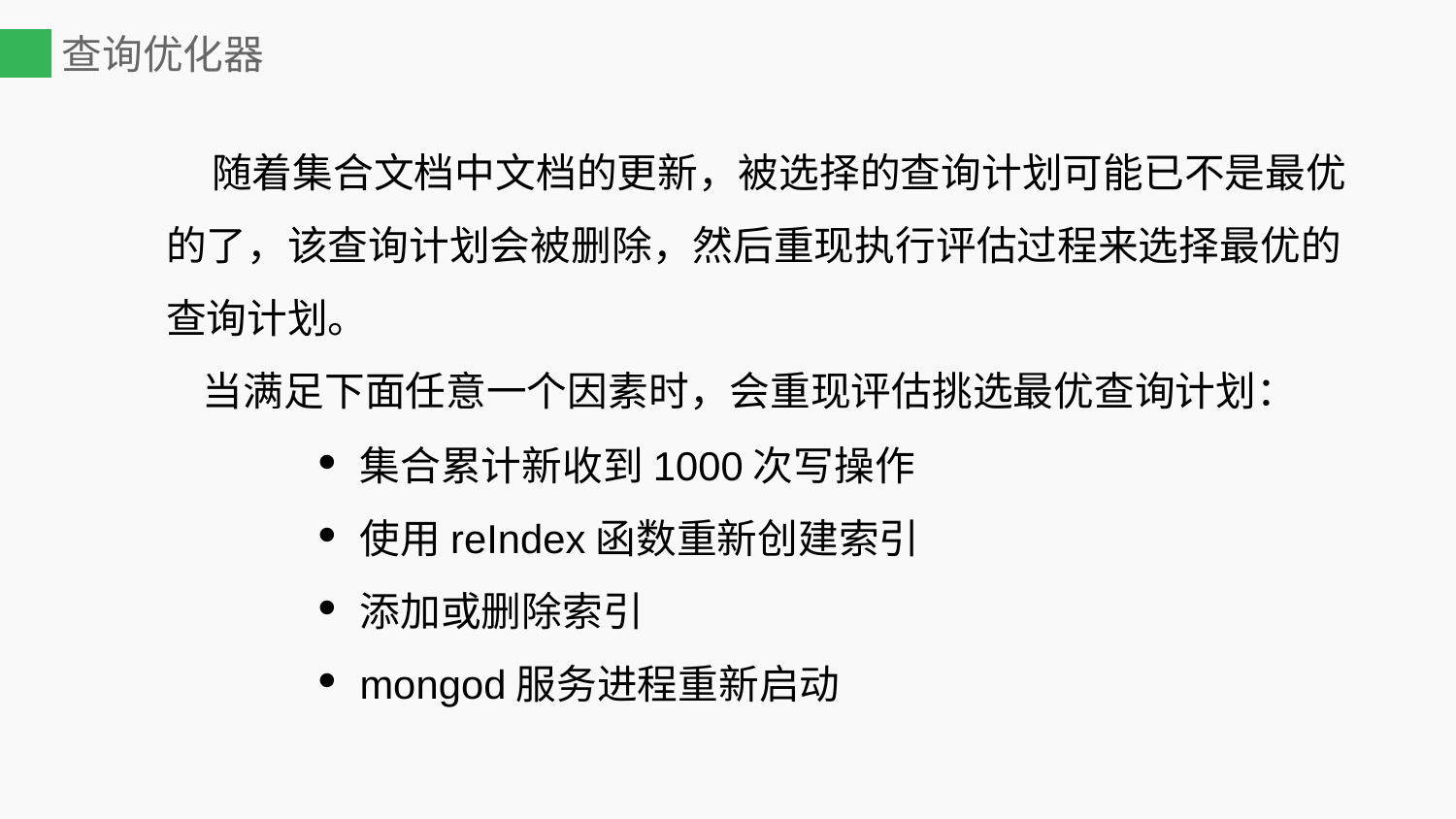

# 查询优化器
    随着集合文档中文档的更新，被选择的查询计划可能已不是最优的了，该查询计划会被删除，然后重现执行评估过程来选择最优的查询计划。
   当满足下面任意一个因素时，会重现评估挑选最优查询计划：

集合累计新收到1000次写操作
使用reIndex函数重新创建索引
添加或删除索引
mongod服务进程重新启动